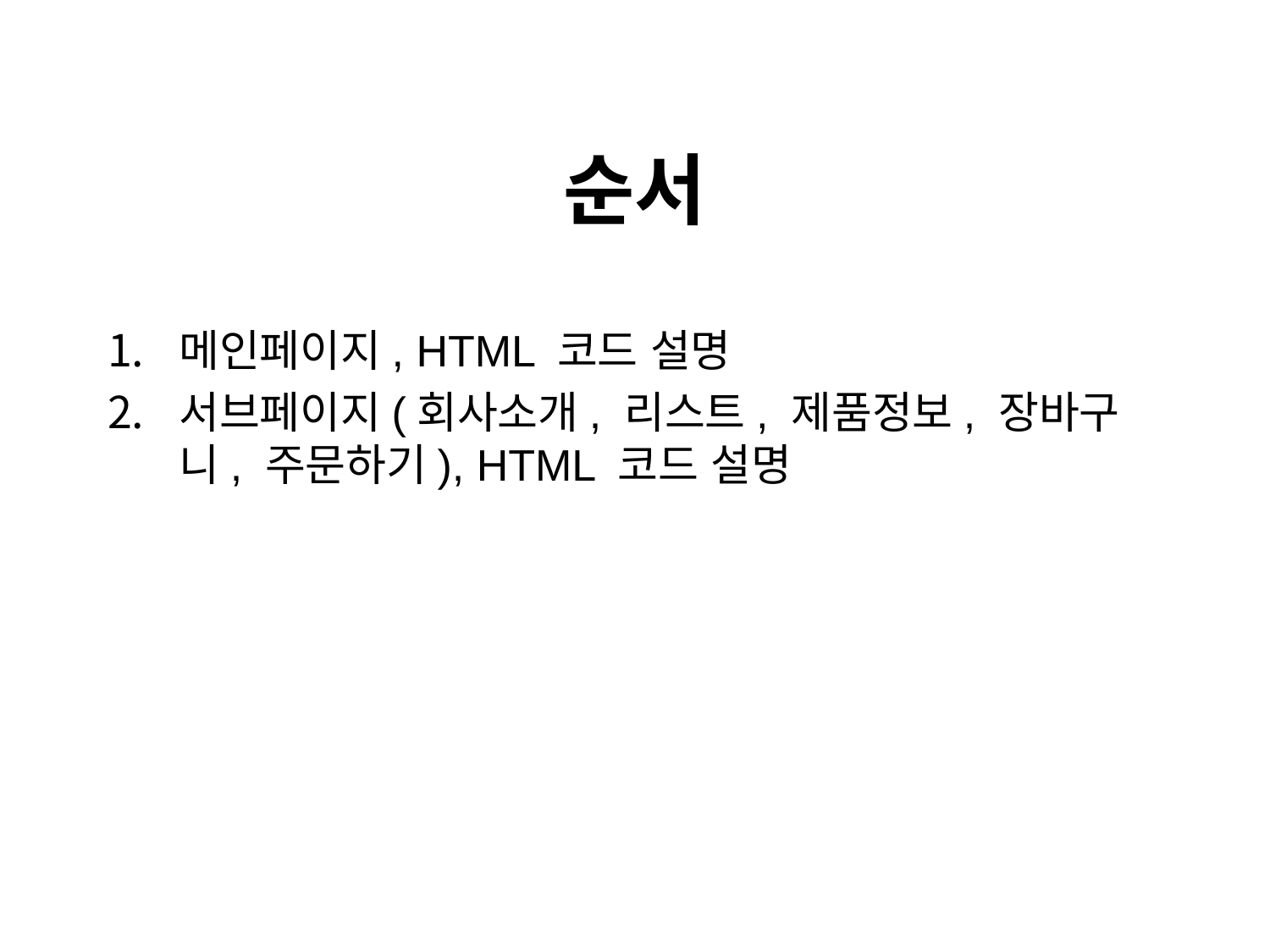

# 순서
메인페이지, HTML 코드 설명
서브페이지(회사소개, 리스트, 제품정보, 장바구니, 주문하기), HTML 코드 설명